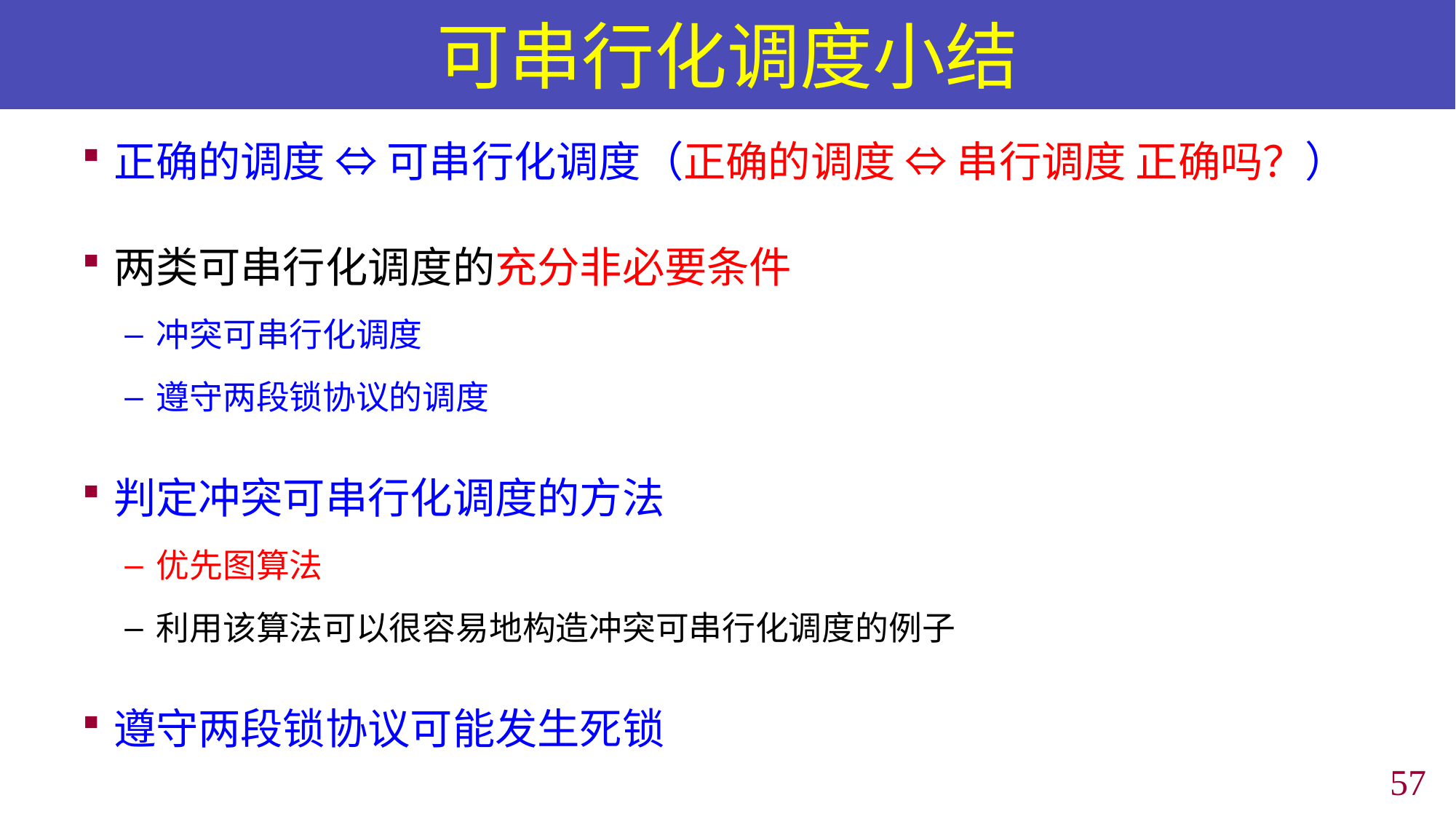

# 可串行化调度小结
正确的调度 ⇔ 可串行化调度（正确的调度 ⇔ 串行调度 正确吗？）

两类可串行化调度的充分非必要条件
冲突可串行化调度
遵守两段锁协议的调度

判定冲突可串行化调度的方法
优先图算法
利用该算法可以很容易地构造冲突可串行化调度的例子

遵守两段锁协议可能发生死锁
57